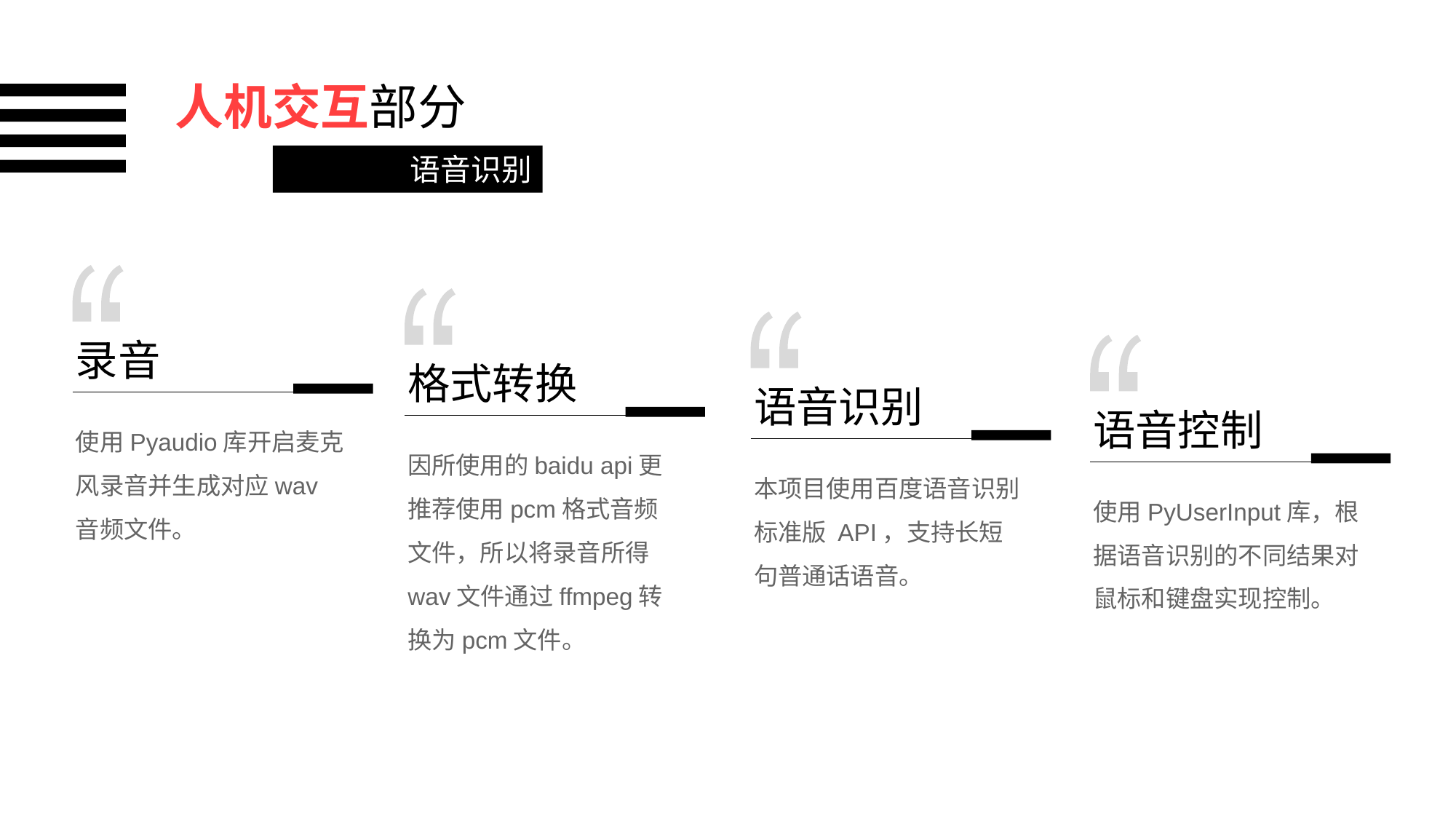

人机交互部分

语音识别

录音

格式转换
语音识别

语音控制
使用Pyaudio库开启麦克风录音并生成对应wav音频文件。

因所使用的baidu api更推荐使用pcm格式音频文件，所以将录音所得wav文件通过ffmpeg转换为pcm文件。

本项目使用百度语音识别标准版 API，支持长短句普通话语音。

使用PyUserInput库，根据语音识别的不同结果对鼠标和键盘实现控制。